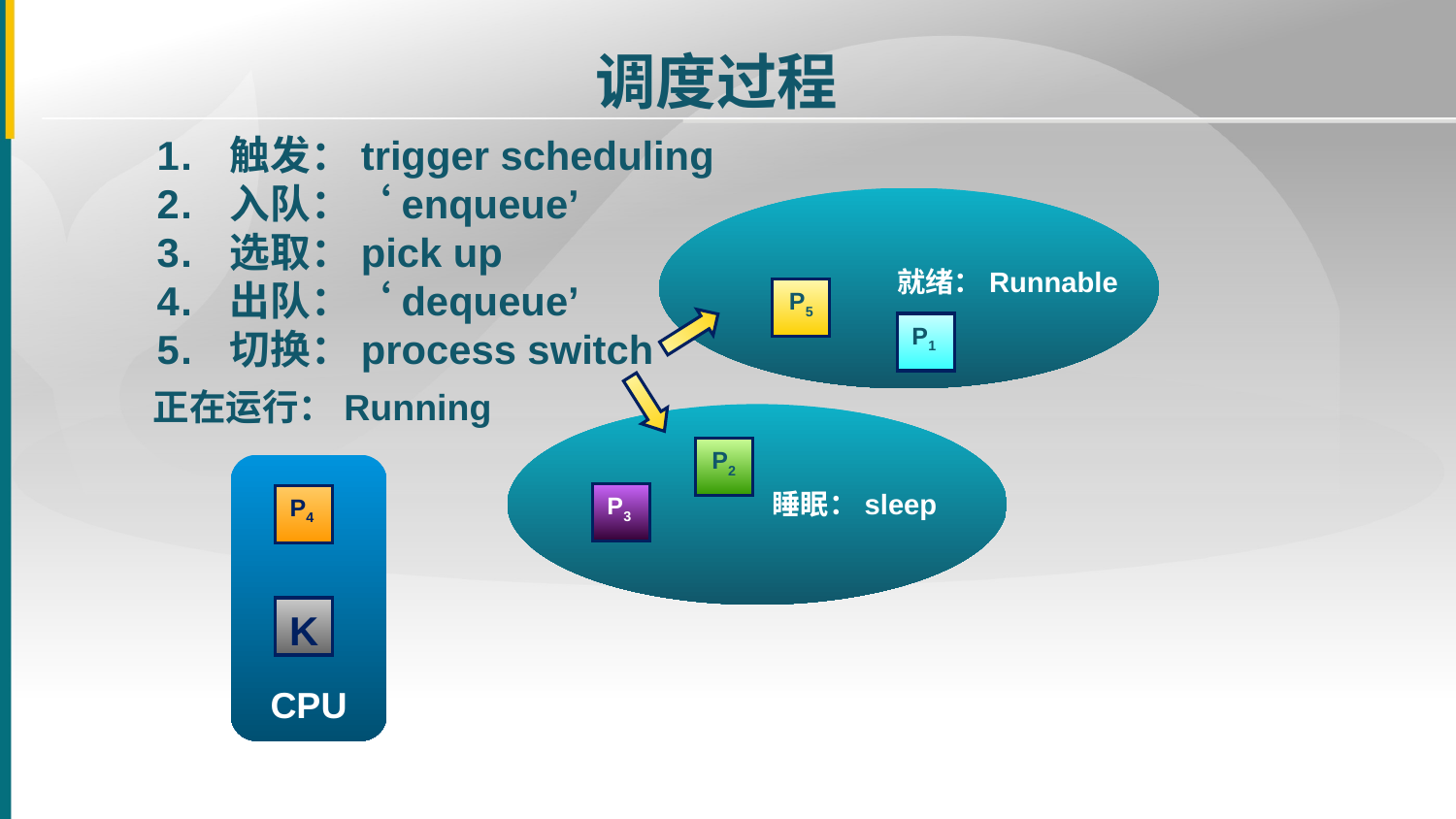

调度过程
触发：trigger scheduling
入队：‘enqueue’
选取：pick up
出队：‘dequeue’
切换：process switch

就绪：Runnable
P5

P1

正在运行：Running

P2
睡眠：sleep
P3
CPU
P4
K